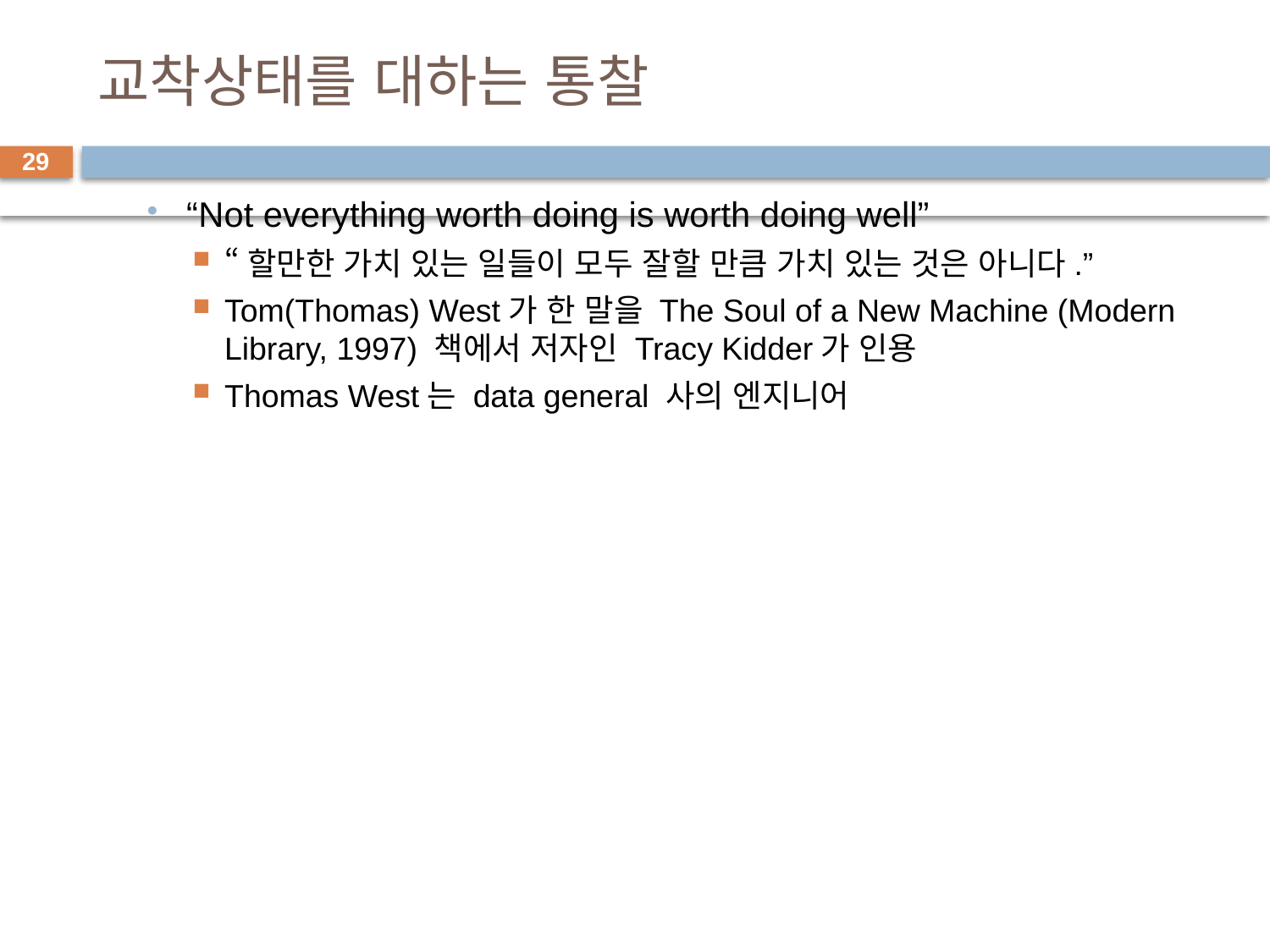

# 교착상태를 대하는 통찰
29
“Not everything worth doing is worth doing well”
“할만한 가치 있는 일들이 모두 잘할 만큼 가치 있는 것은 아니다.”
Tom(Thomas) West가 한 말을 The Soul of a New Machine (Modern Library, 1997) 책에서 저자인 Tracy Kidder가 인용
Thomas West는 data general 사의 엔지니어